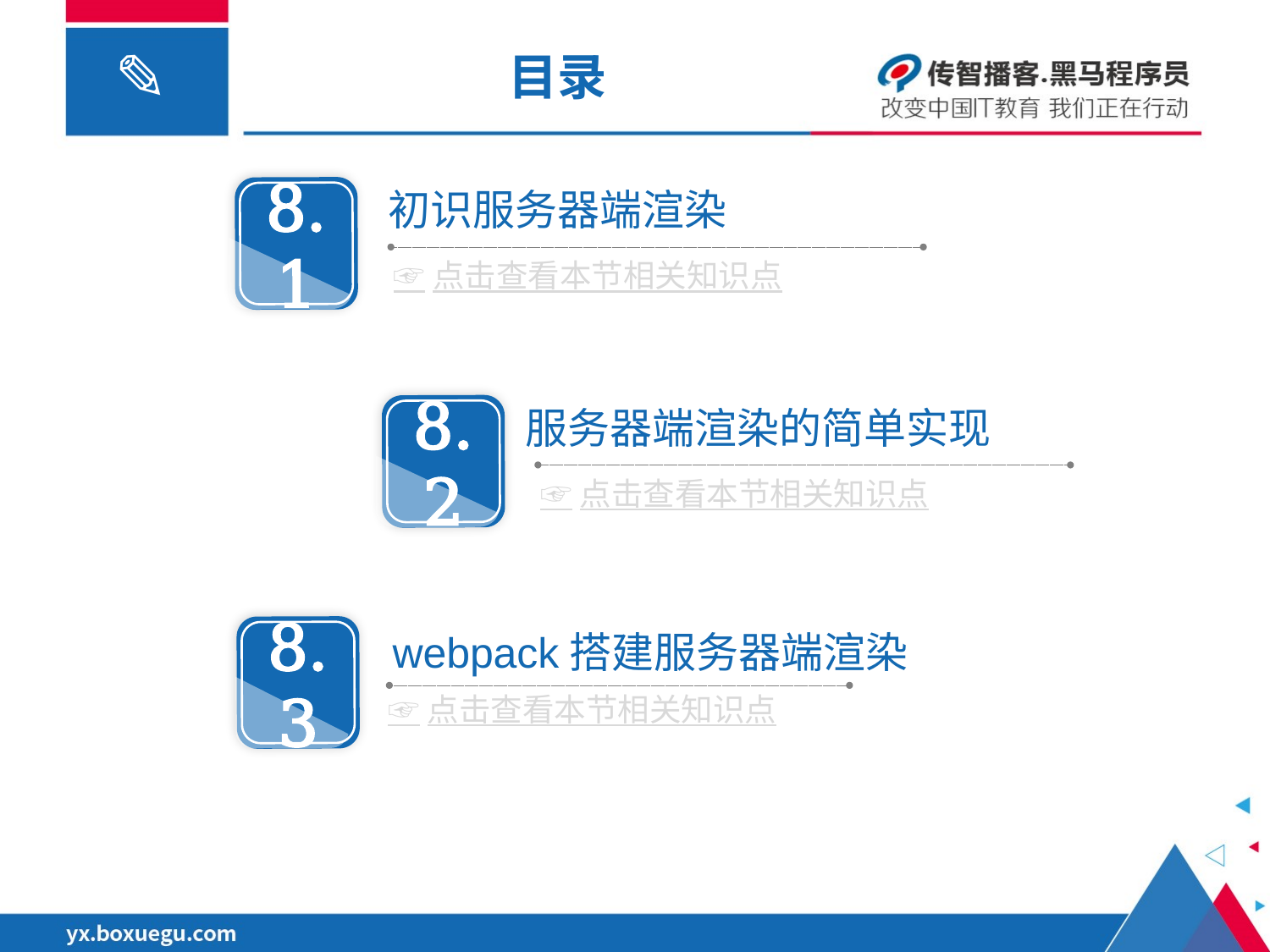

# 目录
8.1

初识服务器端渲染
☞点击查看本节相关知识点
8.2

服务器端渲染的简单实现
☞点击查看本节相关知识点
8.3

webpack搭建服务器端渲染
☞点击查看本节相关知识点